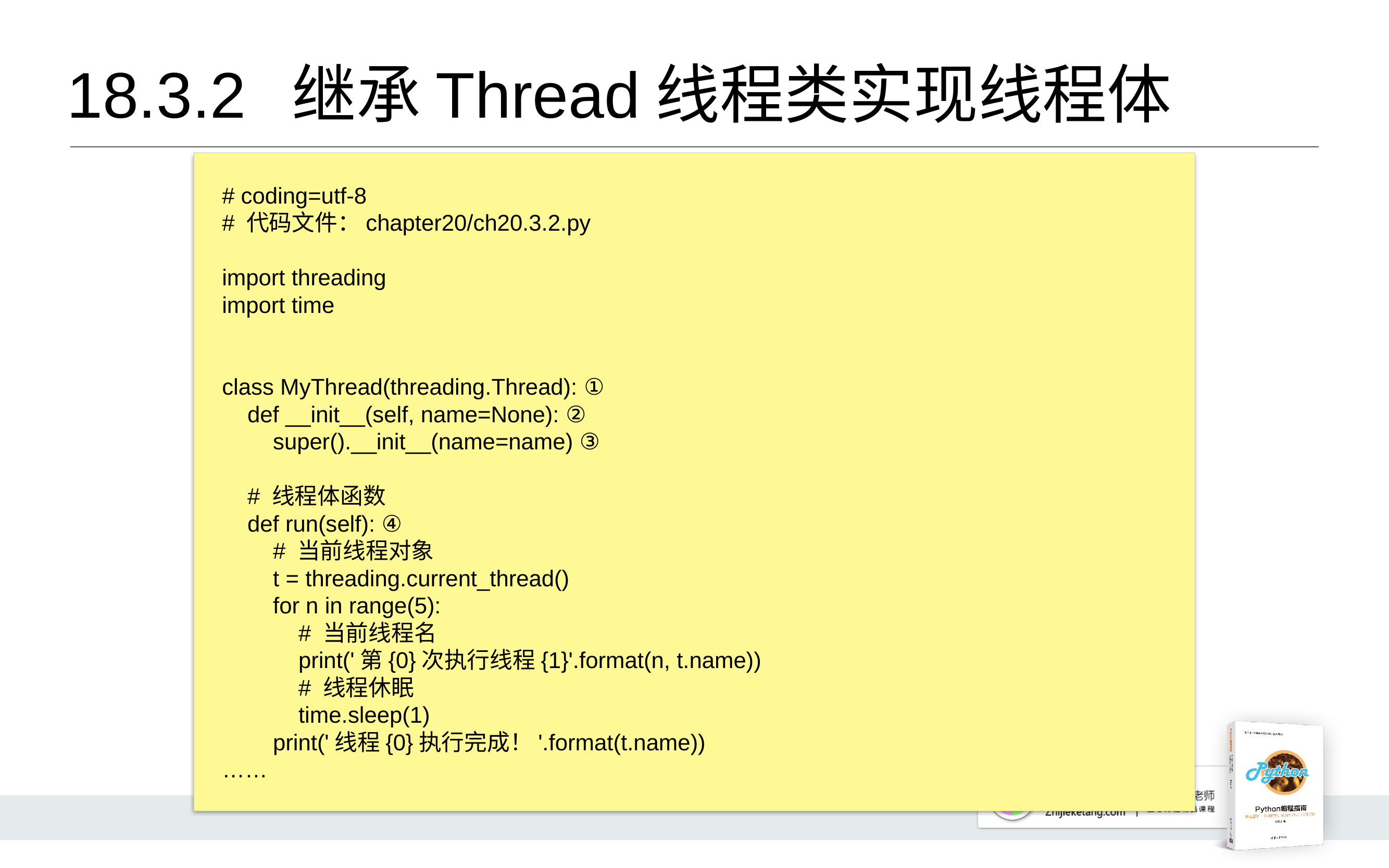

# 18.3.2 	继承Thread线程类实现线程体
# coding=utf-8
# 代码文件：chapter20/ch20.3.2.py

import threading
import time

class MyThread(threading.Thread): ①
    def __init__(self, name=None): ②
        super().__init__(name=name) ③

    # 线程体函数
    def run(self): ④
        # 当前线程对象
        t = threading.current_thread()
        for n in range(5):
            # 当前线程名
            print('第{0}次执行线程{1}'.format(n, t.name))
            # 线程休眠
            time.sleep(1)
        print('线程{0}执行完成！'.format(t.name))
……